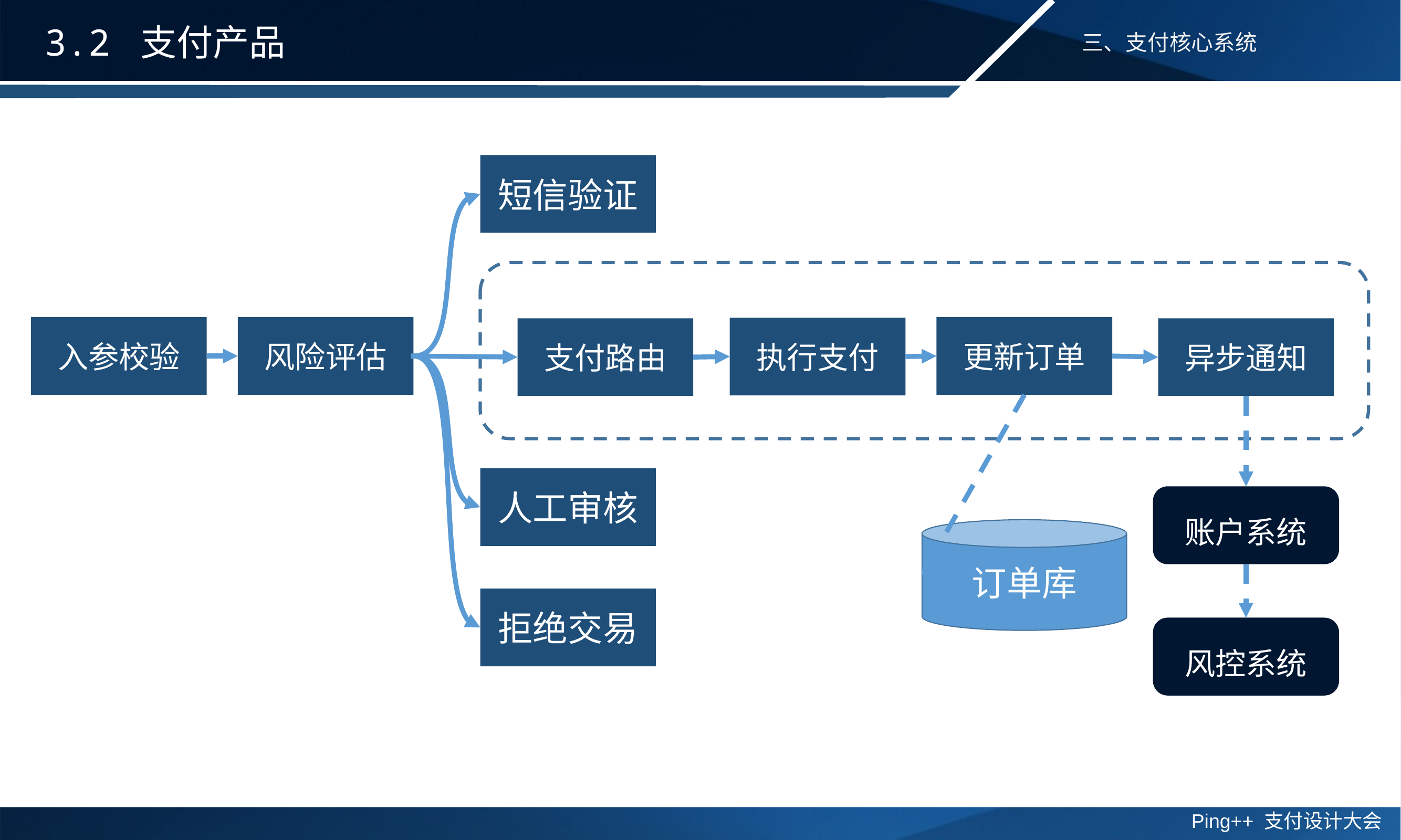

# 3.2 支付产品
短信验证

入参校验
风险评估
更新订单
执行支付
支付路由
异步通知
人工审核
账户系统
订单库
拒绝交易
风控系统
Ping++ 支付设计大会